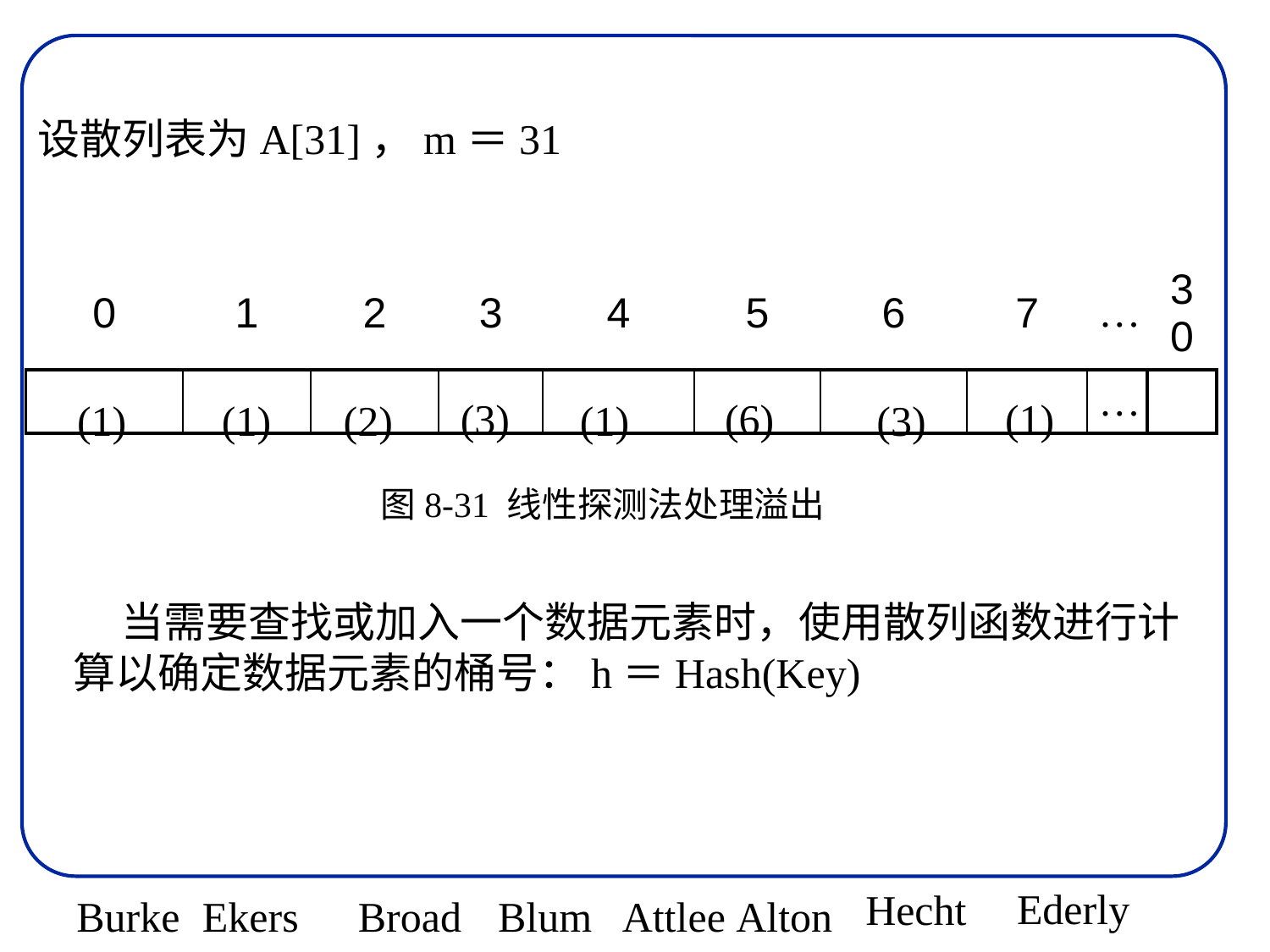

设散列表为A[31]，m＝31
| 0 | 1 | 2 | 3 | 4 | 5 | 6 | 7 | … | 30 |
| --- | --- | --- | --- | --- | --- | --- | --- | --- | --- |
|  |  |  |  |  |  |  |  | … |  |
|  |  |  |  |  |  |  |  |  |  |
(3)
(6)
(1)
(1)
(2)
(1)
(1)
(3)
图8-31 线性探测法处理溢出
    当需要查找或加入一个数据元素时，使用散列函数进行计算以确定数据元素的桶号：h＝Hash(Key)
Ederly
Hecht
Burke
Ekers
Broad
Blum
Attlee
Alton